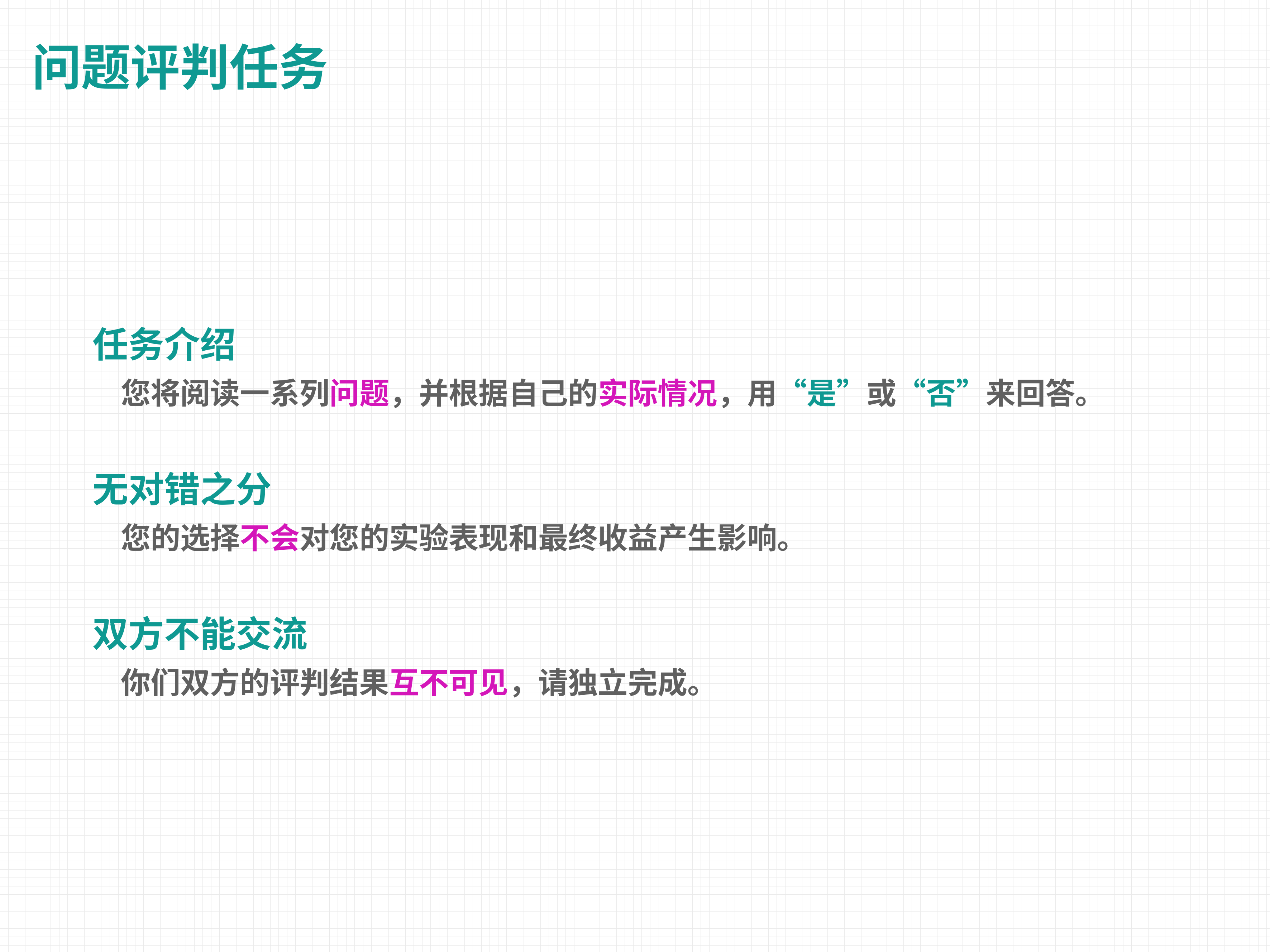

# 问题评判任务
任务介绍
您将阅读一系列问题，并根据自己的实际情况，用“是”或“否”来回答。

无对错之分
您的选择不会对您的实验表现和最终收益产生影响。

双方不能交流
你们双方的评判结果互不可见，请独立完成。